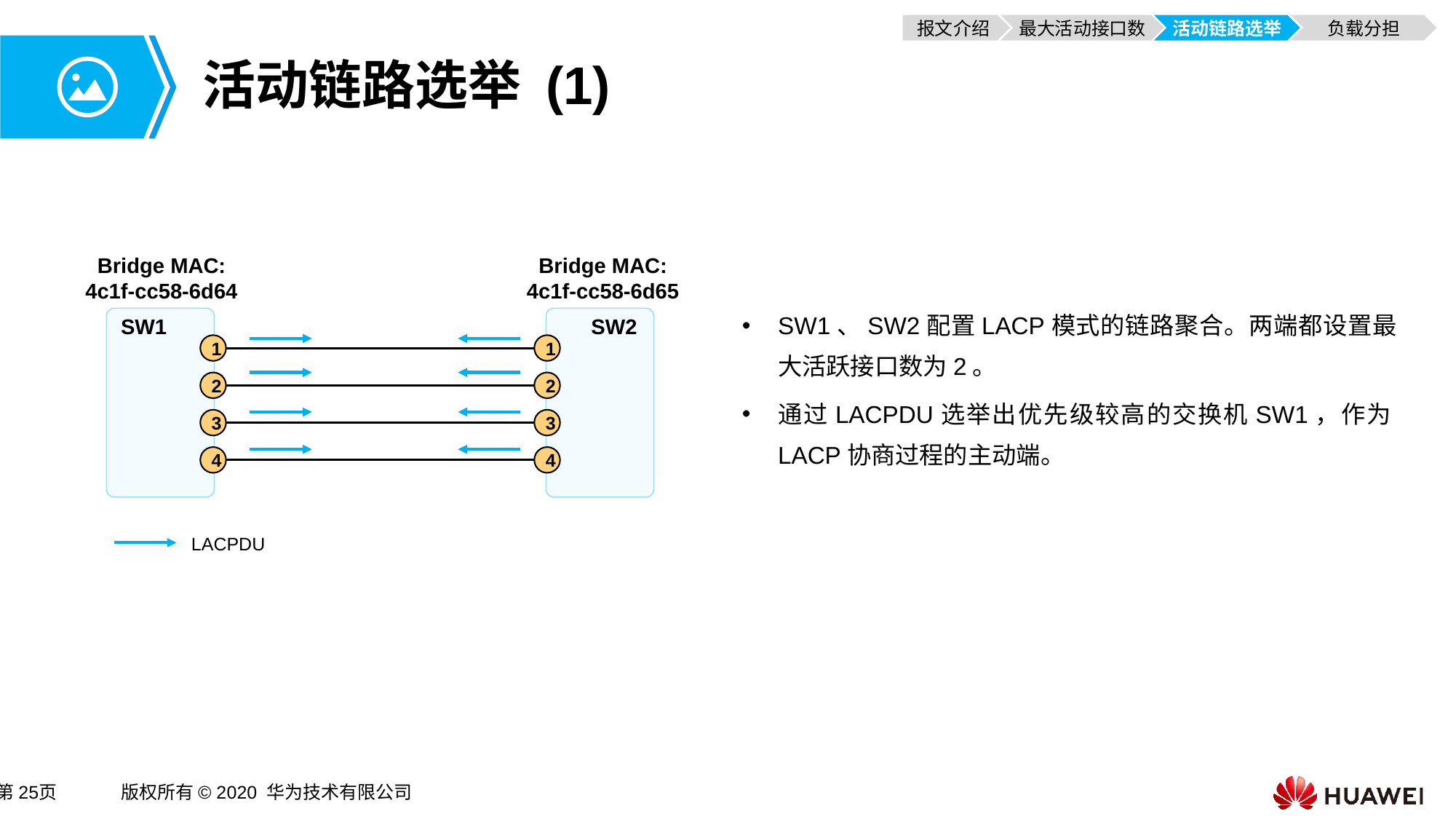

报文介绍
最大活动接口数
活动链路选举
负载分担
# 活动链路选举 (1)
Bridge MAC:
4c1f-cc58-6d64
Bridge MAC:
4c1f-cc58-6d65
SW1、SW2配置LACP模式的链路聚合。两端都设置最大活跃接口数为2。
通过LACPDU选举出优先级较高的交换机SW1，作为LACP协商过程的主动端。
SW2
SW1

1
1
2
2
3
3
4
4
LACPDU